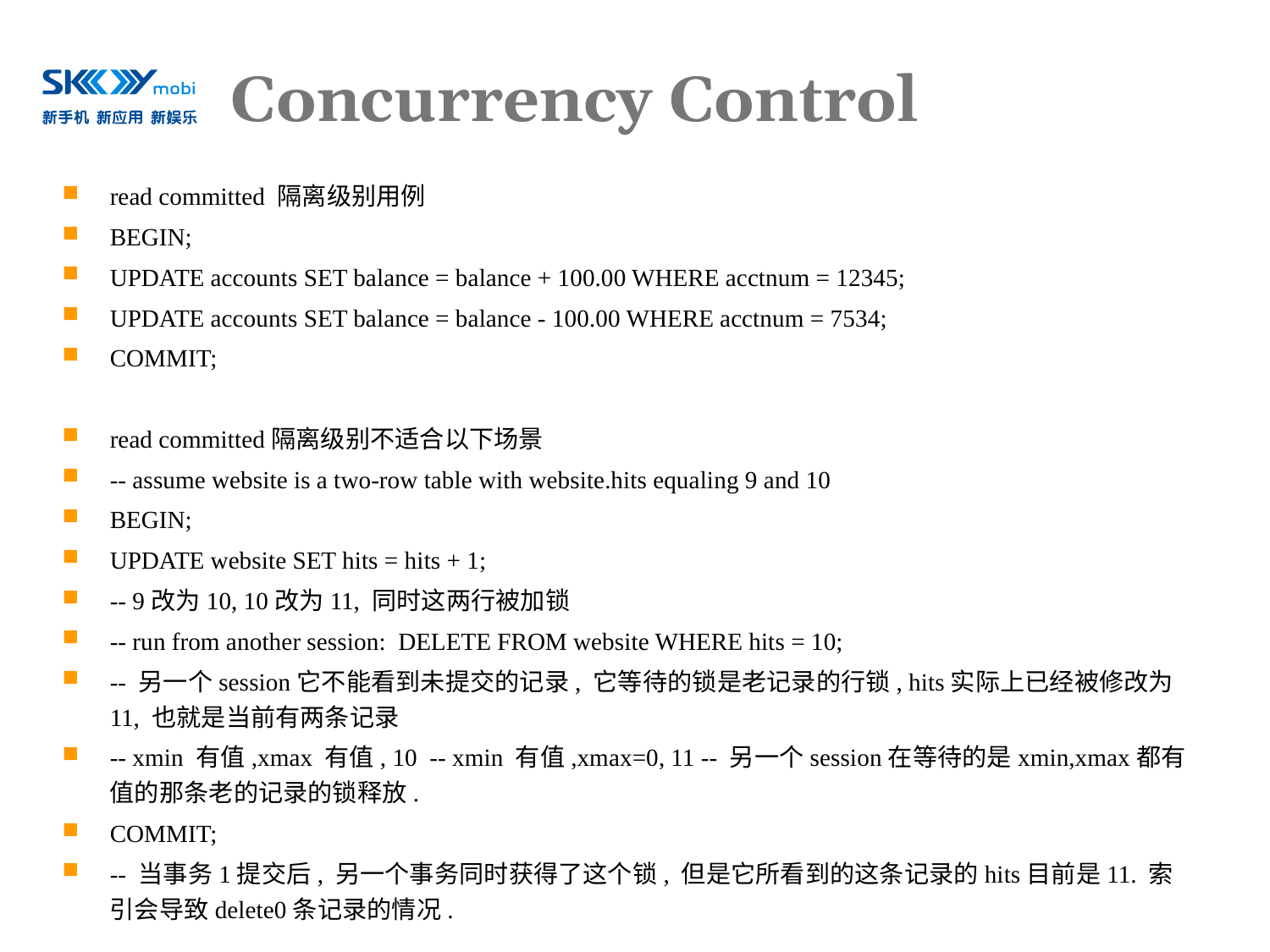

# Concurrency Control
read committed 隔离级别用例
BEGIN;
UPDATE accounts SET balance = balance + 100.00 WHERE acctnum = 12345;
UPDATE accounts SET balance = balance - 100.00 WHERE acctnum = 7534;
COMMIT;

read committed隔离级别不适合以下场景
-- assume website is a two-row table with website.hits equaling 9 and 10
BEGIN;
UPDATE website SET hits = hits + 1;
-- 9改为10, 10改为11, 同时这两行被加锁
-- run from another session:  DELETE FROM website WHERE hits = 10;
-- 另一个session它不能看到未提交的记录, 它等待的锁是老记录的行锁, hits实际上已经被修改为11, 也就是当前有两条记录
-- xmin 有值,xmax 有值, 10  -- xmin 有值,xmax=0, 11 -- 另一个session在等待的是xmin,xmax都有值的那条老的记录的锁释放.
COMMIT;
-- 当事务1提交后, 另一个事务同时获得了这个锁, 但是它所看到的这条记录的hits目前是11. 索引会导致delete0条记录的情况.